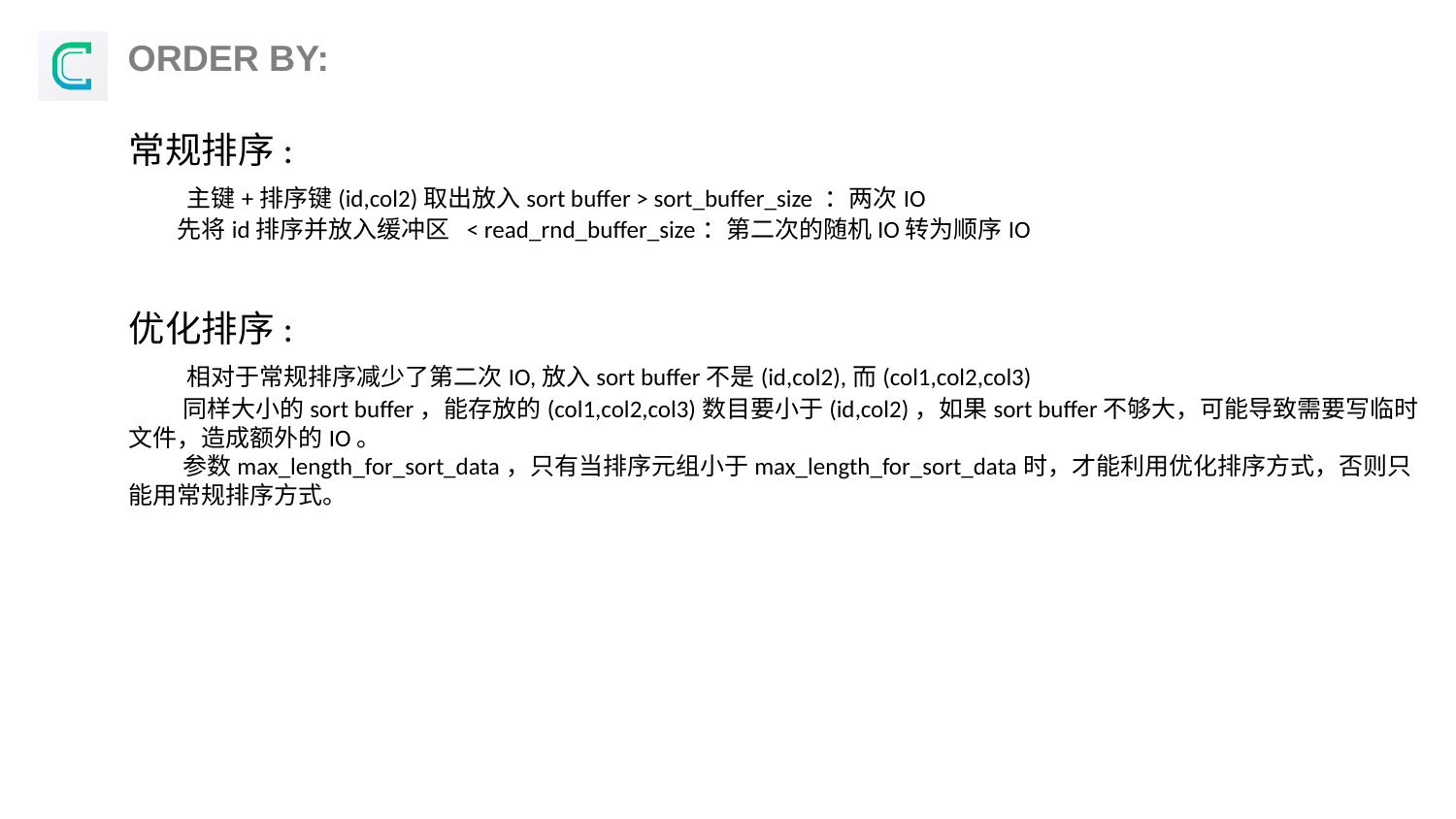

ORDER BY:
常规排序:
      主键+排序键(id,col2)取出放入sort buffer > sort_buffer_size ：两次IO
        先将id排序并放入缓冲区  < read_rnd_buffer_size：第二次的随机IO转为顺序IO
优化排序:
      相对于常规排序减少了第二次IO,放入sort buffer不是(id,col2),而(col1,col2,col3)
         同样大小的sort buffer，能存放的(col1,col2,col3)数目要小于(id,col2)，如果sort buffer不够大，可能导致需要写临时文件，造成额外的IO。
         参数max_length_for_sort_data，只有当排序元组小于max_length_for_sort_data时，才能利用优化排序方式，否则只能用常规排序方式。
15